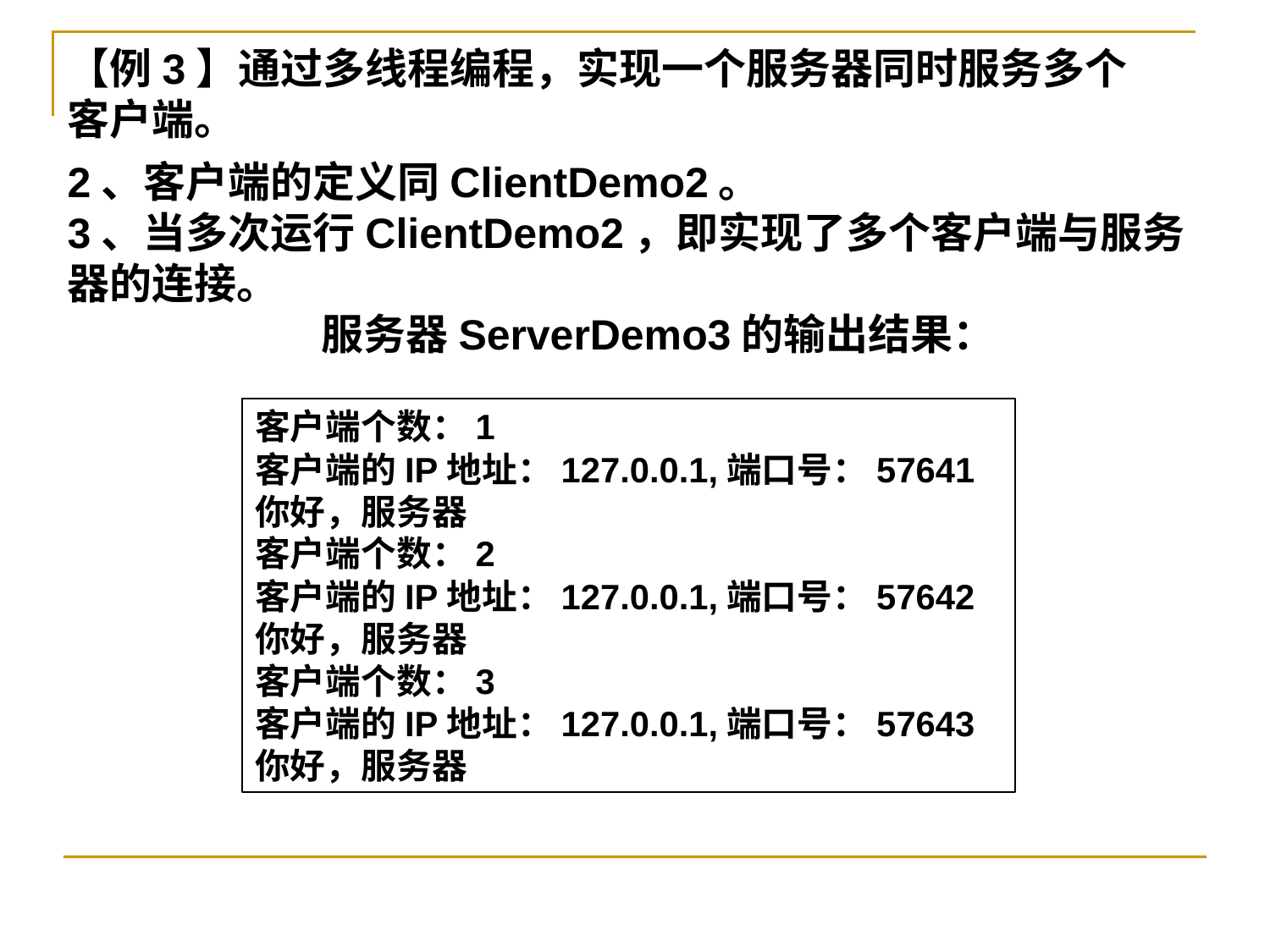

【例3】通过多线程编程，实现一个服务器同时服务多个客户端。
2、客户端的定义同ClientDemo2。
3、当多次运行ClientDemo2，即实现了多个客户端与服务器的连接。
		服务器ServerDemo3的输出结果：
客户端个数：1
客户端的IP地址：127.0.0.1,端口号：57641
你好，服务器
客户端个数：2
客户端的IP地址：127.0.0.1,端口号：57642
你好，服务器
客户端个数：3
客户端的IP地址：127.0.0.1,端口号：57643
你好，服务器